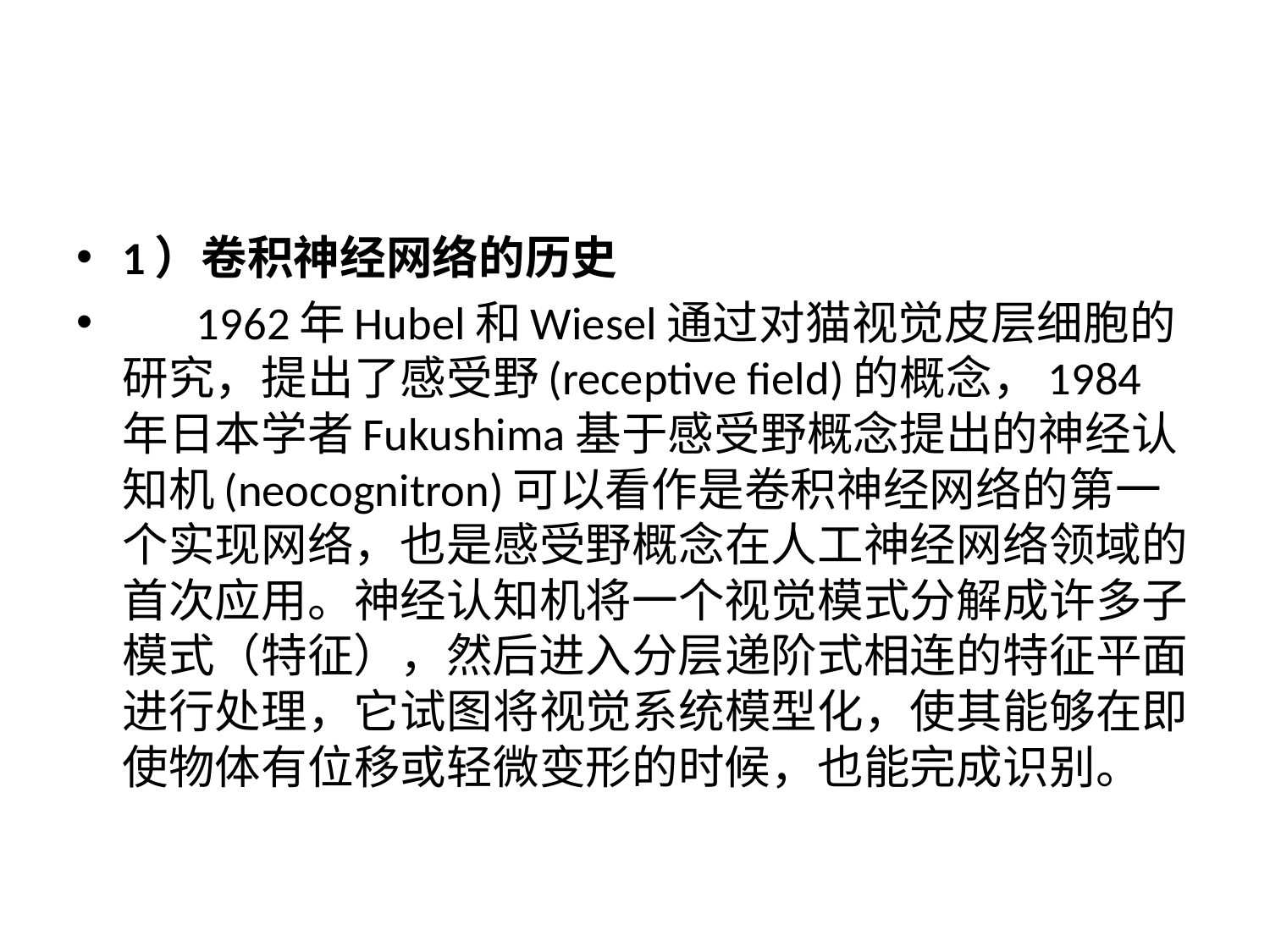

#
1）卷积神经网络的历史
       1962年Hubel和Wiesel通过对猫视觉皮层细胞的研究，提出了感受野(receptive field)的概念，1984年日本学者Fukushima基于感受野概念提出的神经认知机(neocognitron)可以看作是卷积神经网络的第一个实现网络，也是感受野概念在人工神经网络领域的首次应用。神经认知机将一个视觉模式分解成许多子模式（特征），然后进入分层递阶式相连的特征平面进行处理，它试图将视觉系统模型化，使其能够在即使物体有位移或轻微变形的时候，也能完成识别。